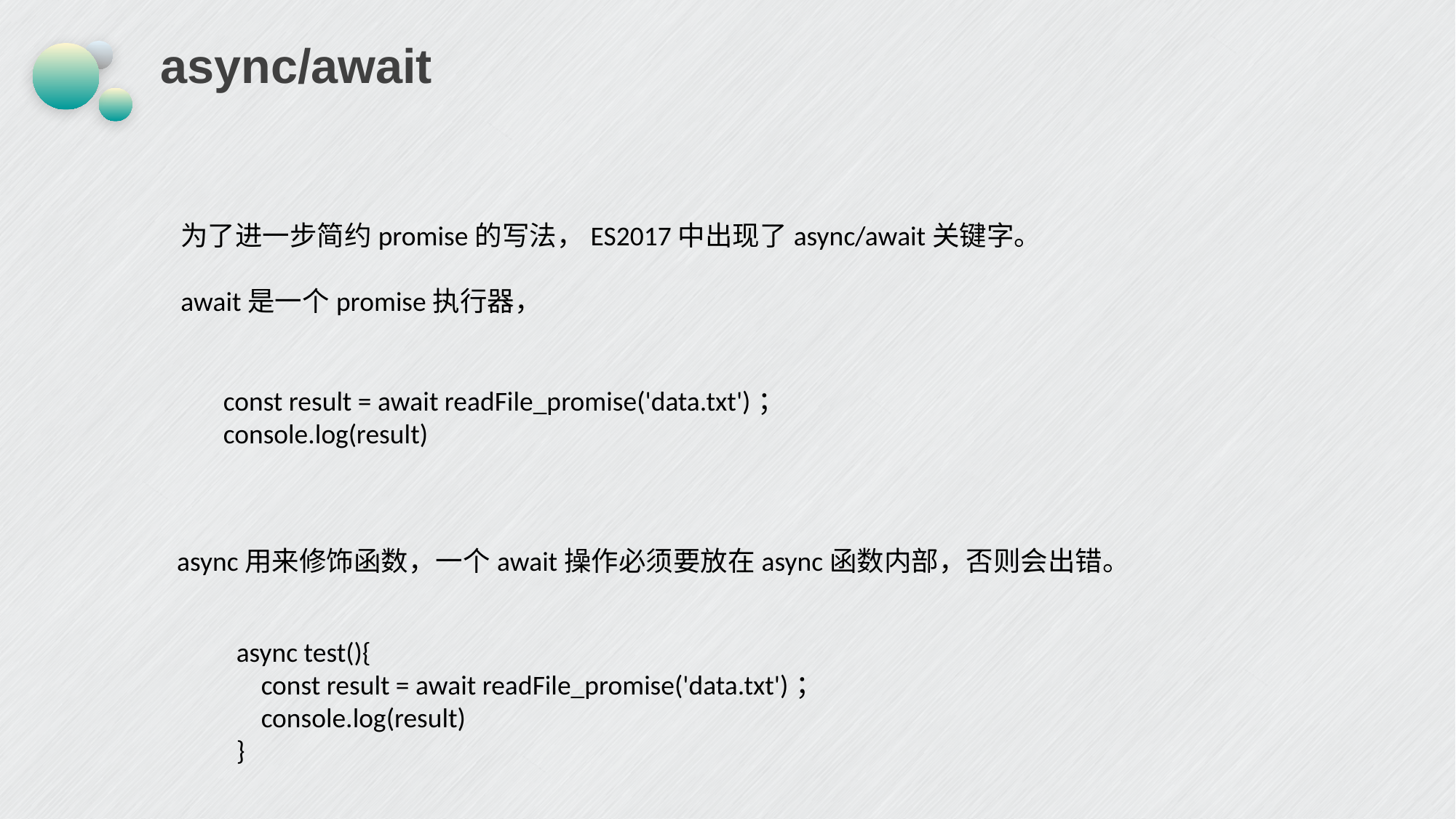

# async/await

为了进一步简约promise的写法，ES2017中出现了async/await关键字。

await是一个promise执行器，
const result = await readFile_promise('data.txt')；
console.log(result)
async用来修饰函数，一个await操作必须要放在async函数内部，否则会出错。
async test(){
    const result = await readFile_promise('data.txt')；
    console.log(result)
}